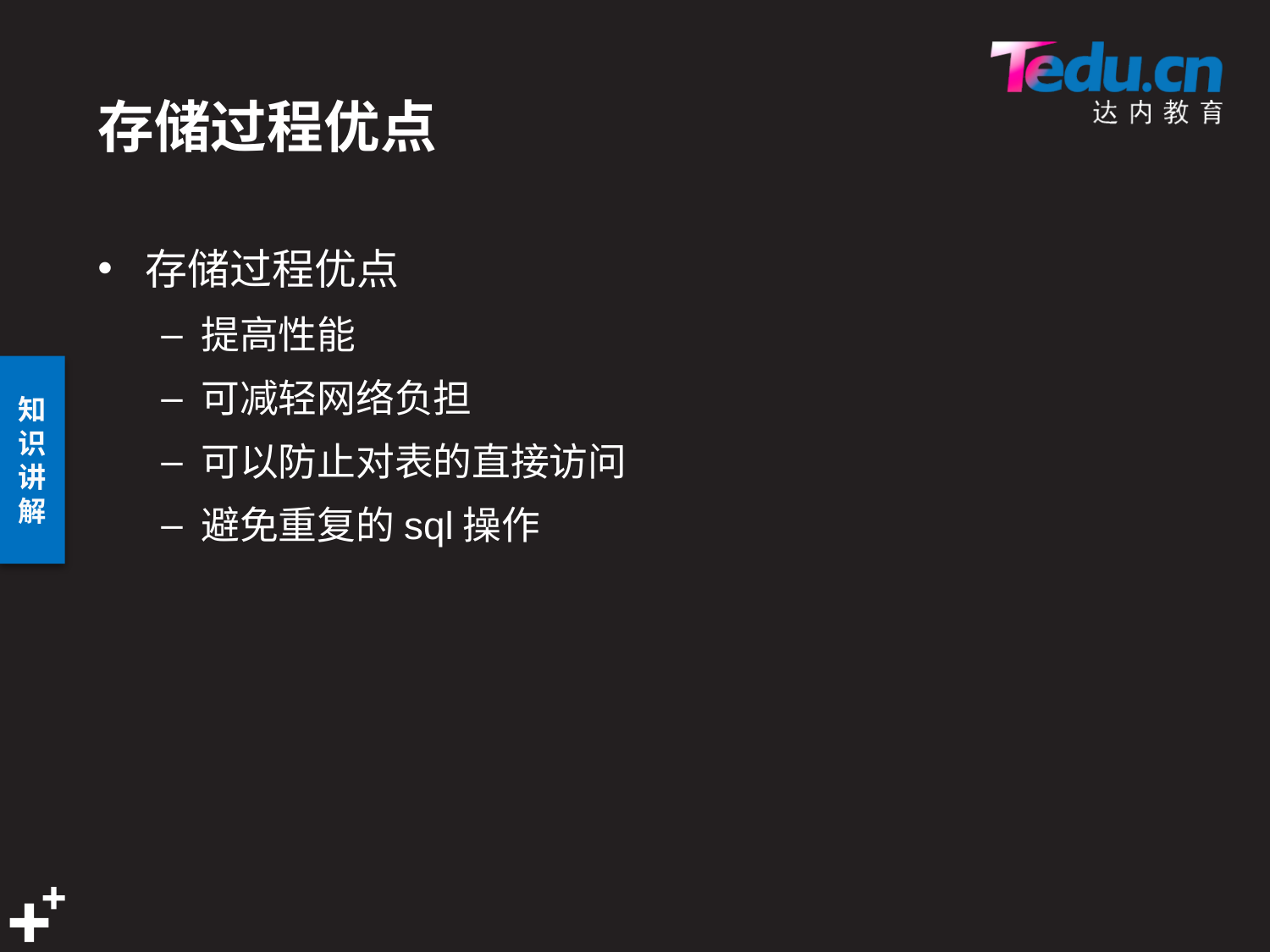

# 存储过程优点
存储过程优点
提高性能
可减轻网络负担
可以防止对表的直接访问
避免重复的sql操作